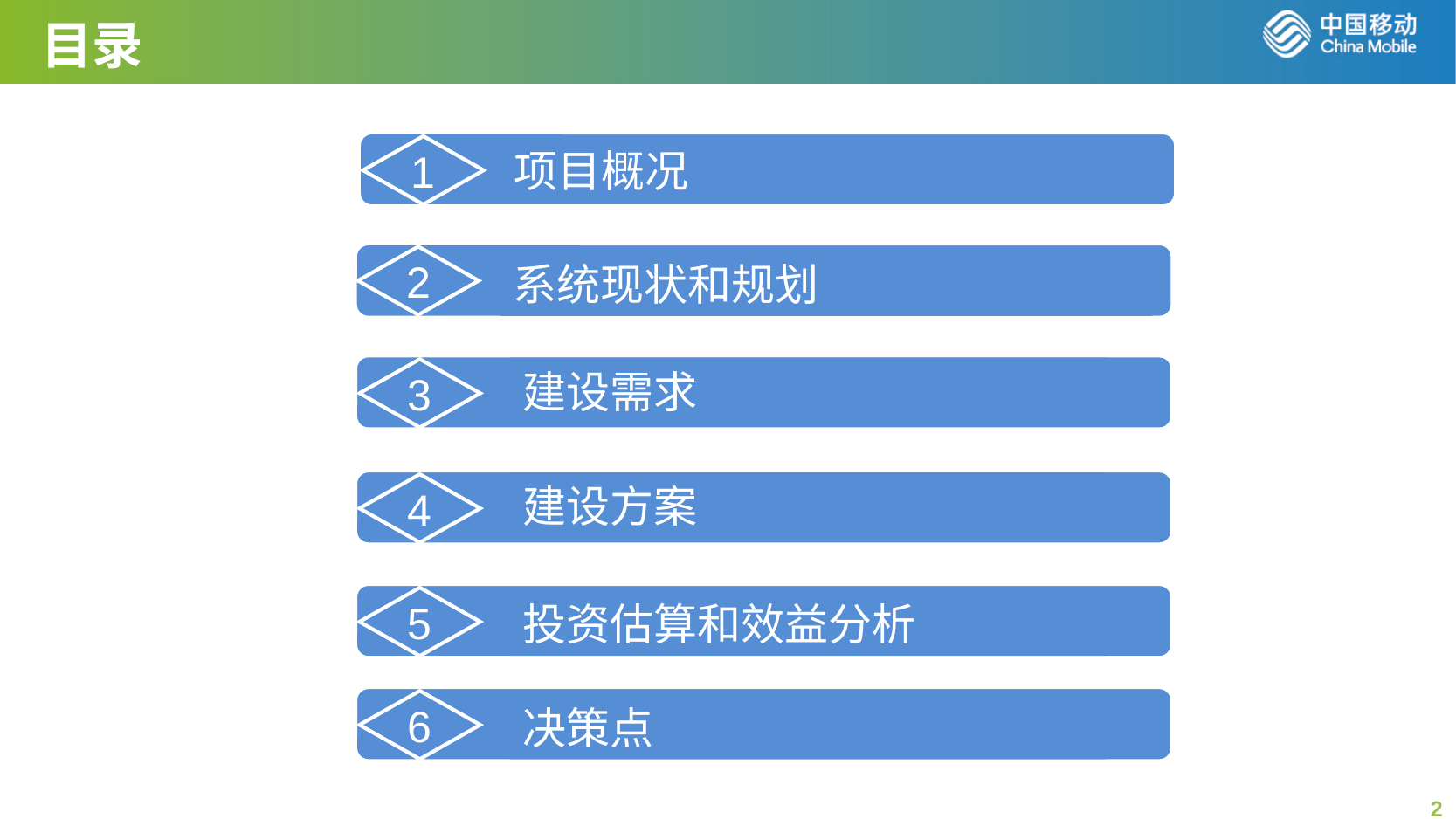

目录

1
项目概况

2
系统现状和规划

建设需求
3

建设方案
4

5
投资估算和效益分析

6
决策点